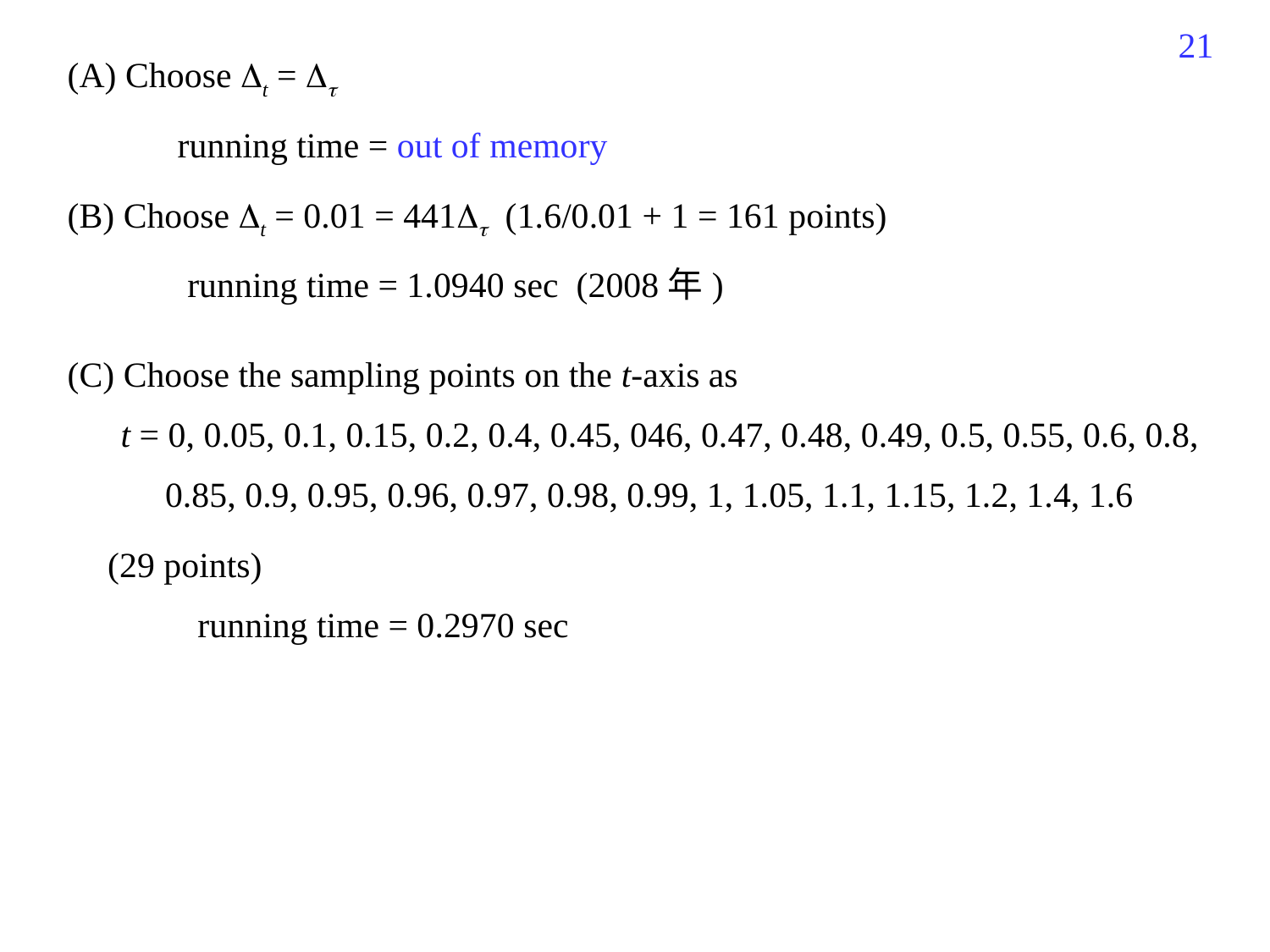

21
(A) Choose Δt = Δτ
running time = out of memory
(B) Choose Δt = 0.01 = 441Δτ  (1.6/0.01 + 1 = 161 points)
running time = 1.0940 sec  (2008年)
(C) Choose the sampling points on the t-axis as
      t = 0, 0.05, 0.1, 0.15, 0.2, 0.4, 0.45, 046, 0.47, 0.48, 0.49, 0.5, 0.55, 0.6, 0.8,
           0.85, 0.9, 0.95, 0.96, 0.97, 0.98, 0.99, 1, 1.05, 1.1, 1.15, 1.2, 1.4, 1.6
(29 points)
running time = 0.2970 sec